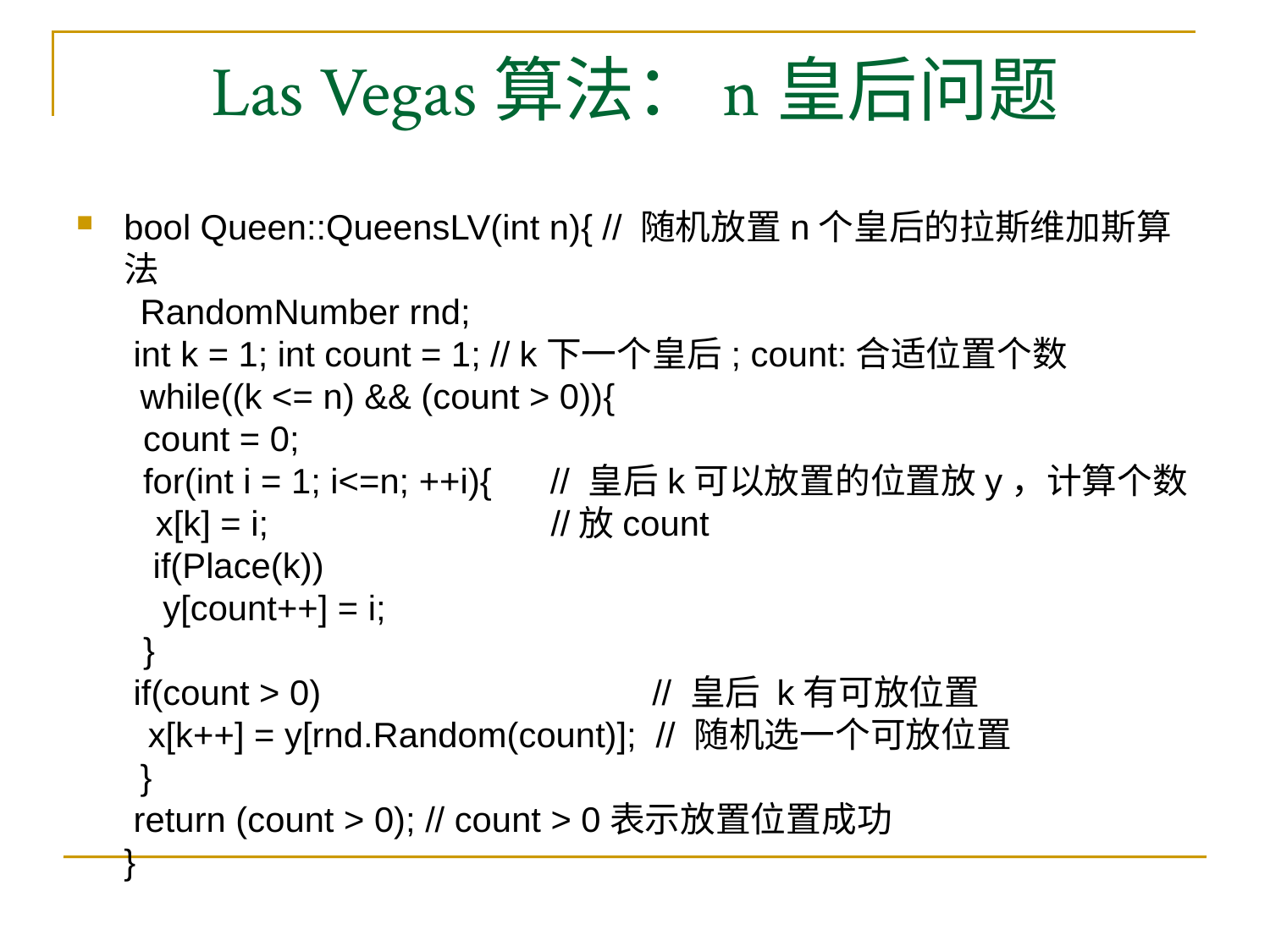

# Las Vegas算法：n皇后问题
bool Queen::QueensLV(int n){ // 随机放置n个皇后的拉斯维加斯算法
 RandomNumber rnd;
 int k = 1; int count = 1; // k下一个皇后; count:合适位置个数
 while((k <= n) && (count > 0)){
  count = 0;
  for(int i = 1; i<=n; ++i){      // 皇后k可以放置的位置放y，计算个数
   x[k] = i;                             //放count
   if(Place(k))
    y[count++] = i;
  }
 if(count > 0)                                  // 皇后 k有可放位置
  x[k++] = y[rnd.Random(count)];  // 随机选一个可放位置
 }
 return (count > 0); // count > 0表示放置位置成功
}